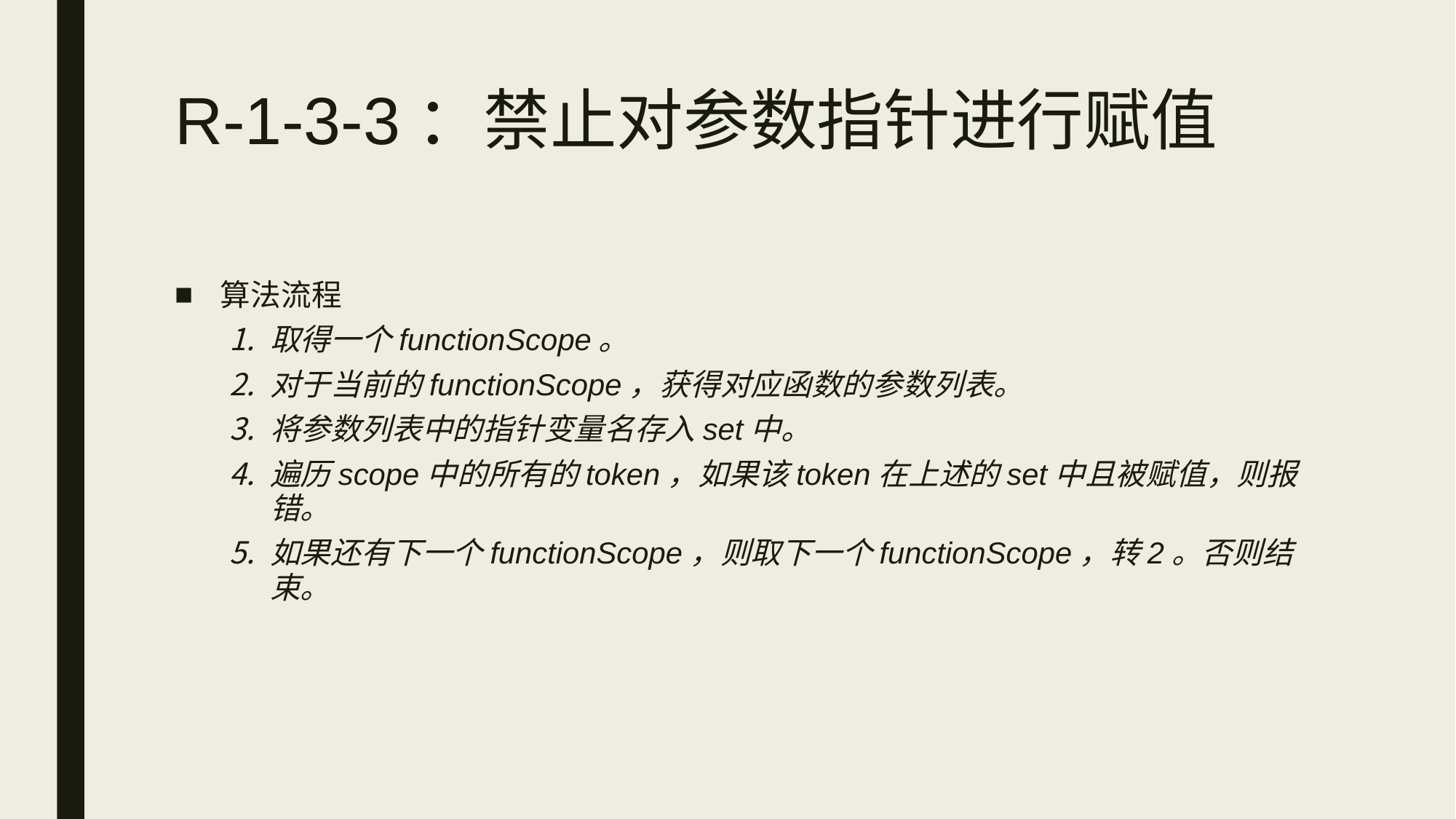

# R-1-3-3：禁止对参数指针进行赋值
算法流程
取得一个functionScope。
对于当前的functionScope，获得对应函数的参数列表。
将参数列表中的指针变量名存入set中。
遍历scope中的所有的token，如果该token在上述的set中且被赋值，则报错。
如果还有下一个functionScope，则取下一个functionScope，转2。否则结束。